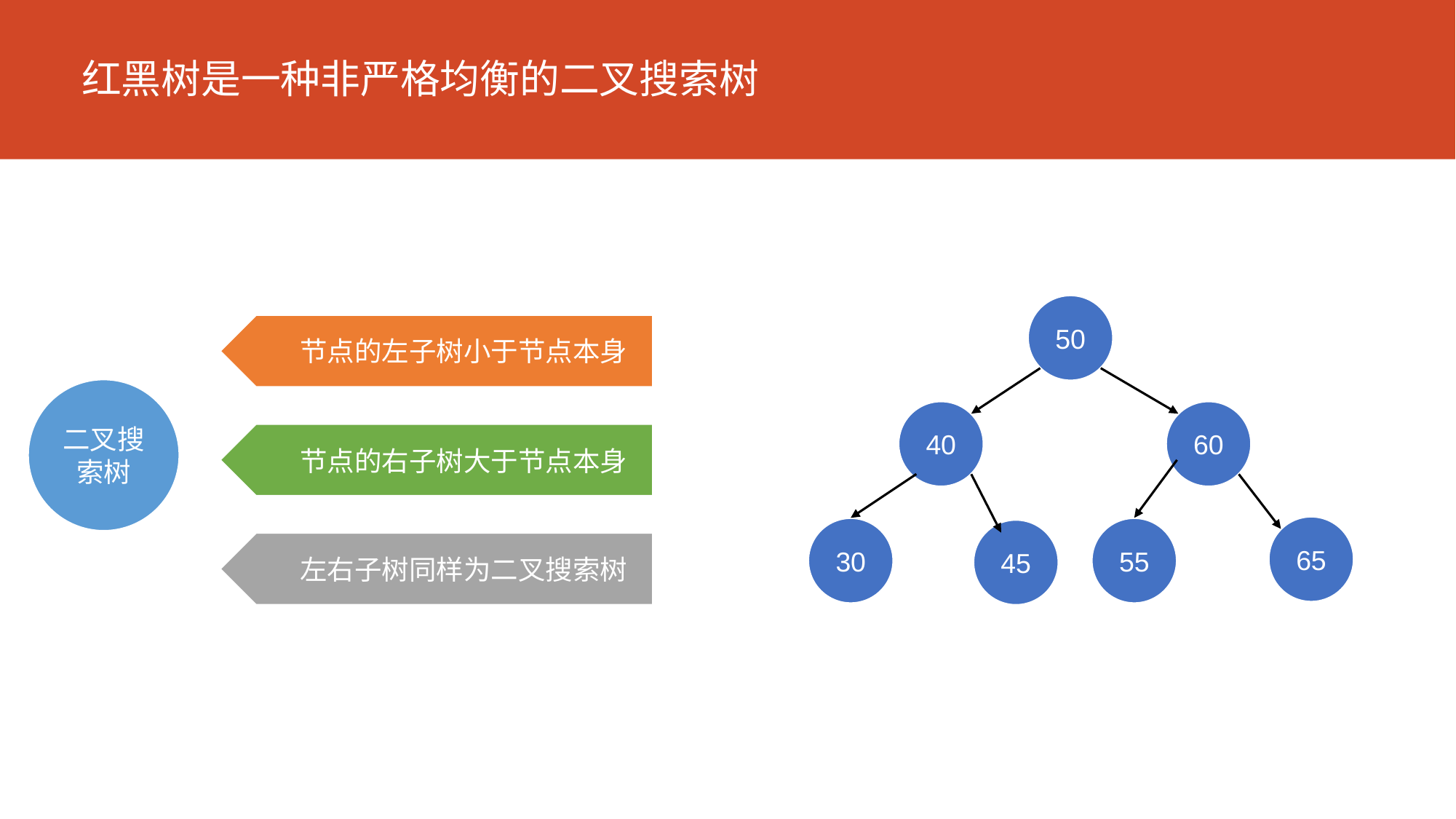

# 红黑树是一种非严格均衡的二叉搜索树
50

节点的左子树小于节点本身
二叉搜索树
40
60

节点的右子树大于节点本身
65
30
55
45

左右子树同样为二叉搜索树